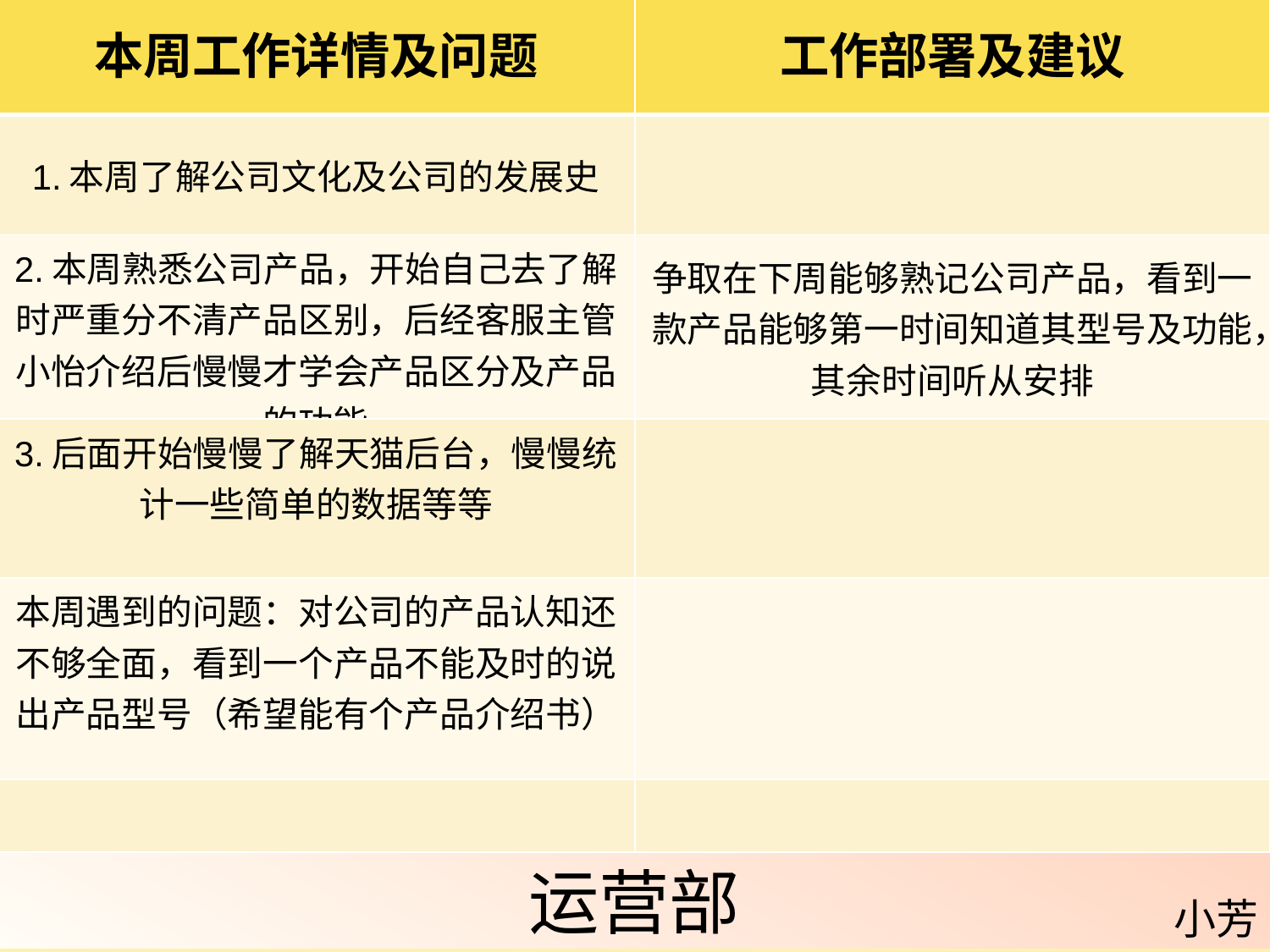

| 本周工作详情及问题 | 工作部署及建议 |
| --- | --- |
| 1.本周了解公司文化及公司的发展史 |  |
| 2.本周熟悉公司产品，开始自己去了解时严重分不清产品区别，后经客服主管小怡介绍后慢慢才学会产品区分及产品的功能 | 争取在下周能够熟记公司产品，看到一款产品能够第一时间知道其型号及功能，其余时间听从安排 |
| 3.后面开始慢慢了解天猫后台，慢慢统计一些简单的数据等等 |  |
| 本周遇到的问题：对公司的产品认知还不够全面，看到一个产品不能及时的说出产品型号（希望能有个产品介绍书） |  |
|  |  |
运营部
小芳